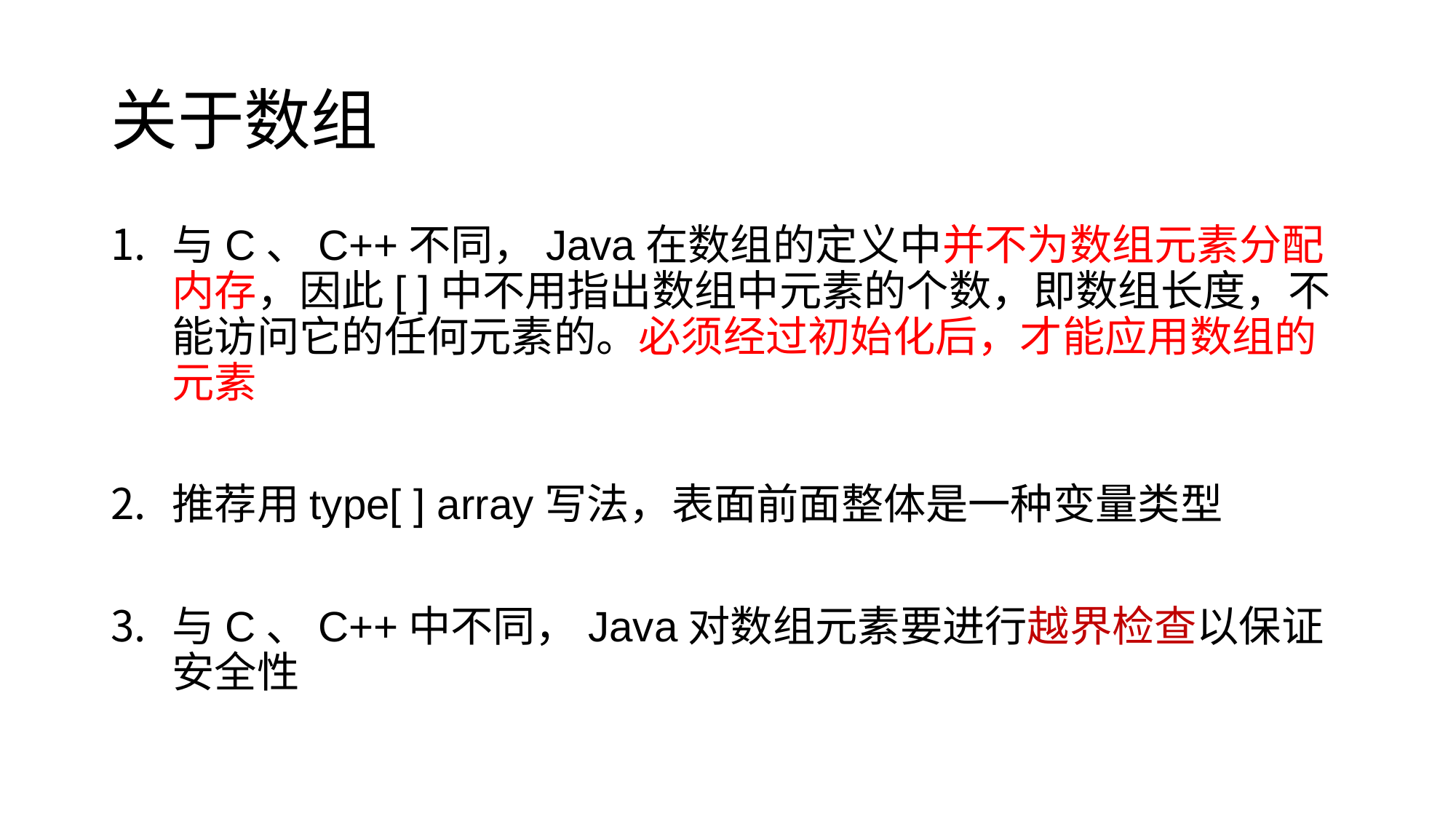

# 关于数组
与C、C++不同，Java在数组的定义中并不为数组元素分配内存，因此[ ]中不用指出数组中元素的个数，即数组长度，不能访问它的任何元素的。必须经过初始化后，才能应用数组的元素

推荐用type[ ] array写法，表面前面整体是一种变量类型

与C、C++中不同，Java对数组元素要进行越界检查以保证安全性